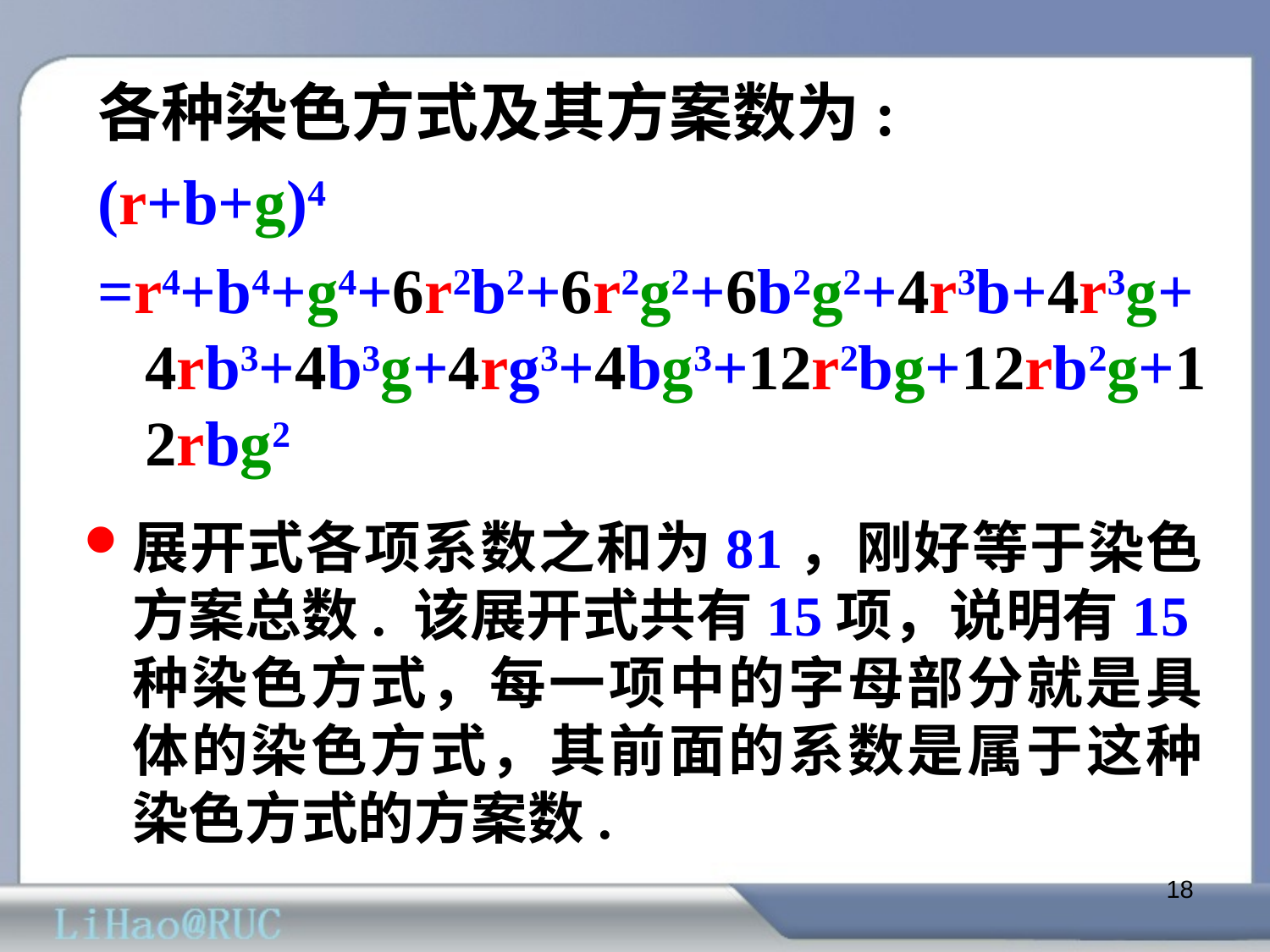

各种染色方式及其方案数为:
(r+b+g)4
=r4+b4+g4+6r2b2+6r2g2+6b2g2+4r3b+4r3g+4rb3+4b3g+4rg3+4bg3+12r2bg+12rb2g+12rbg2
展开式各项系数之和为81，刚好等于染色方案总数. 该展开式共有15项，说明有15种染色方式，每一项中的字母部分就是具体的染色方式，其前面的系数是属于这种染色方式的方案数.
18